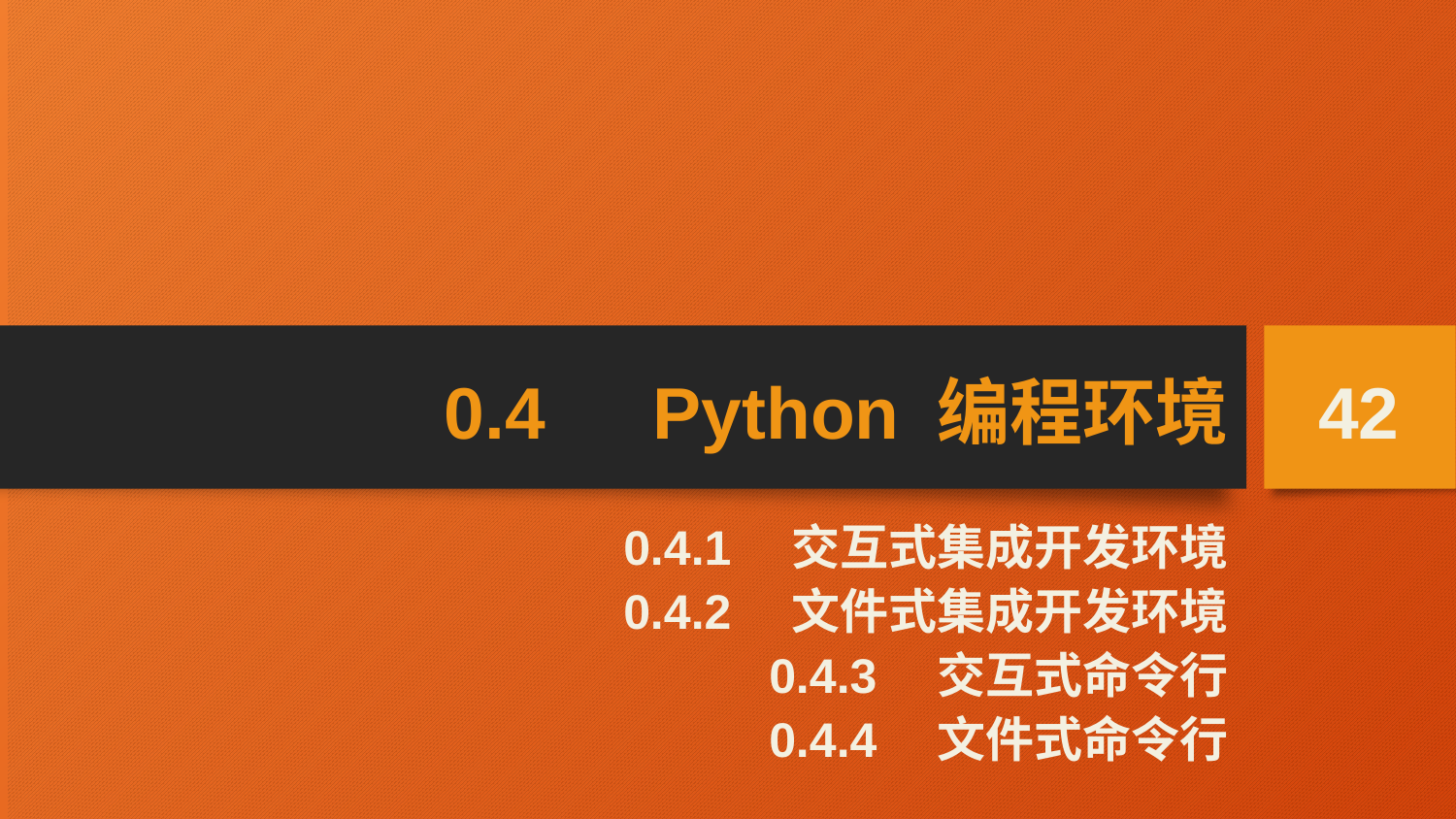

# 0.4　Python 编程环境
42
0.4.1　交互式集成开发环境
0.4.2　文件式集成开发环境
0.4.3　交互式命令行
0.4.4　文件式命令行